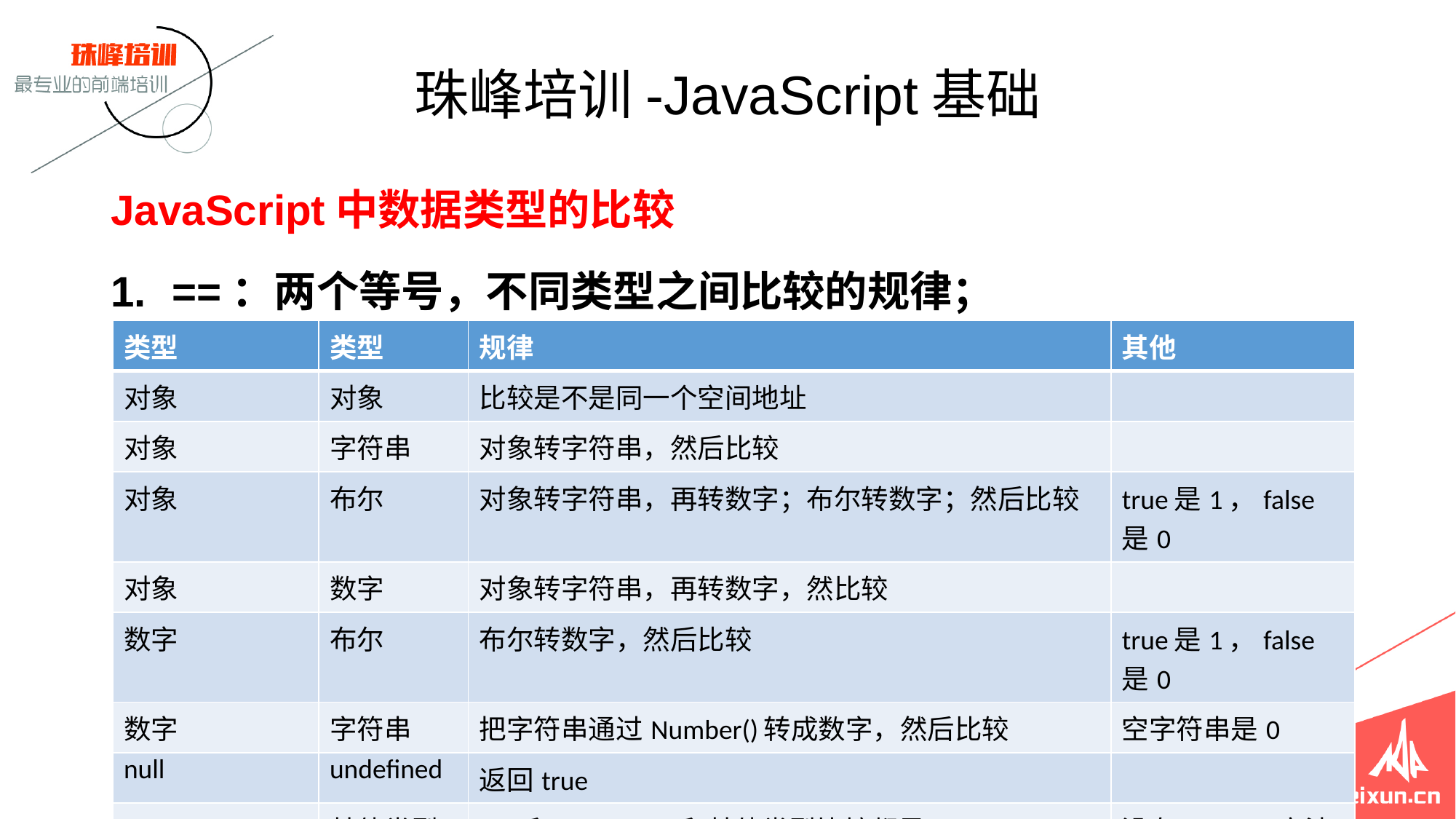

# 珠峰培训-JavaScript基础
JavaScript中数据类型的比较
==：两个等号，不同类型之间比较的规律；

| 类型 | 类型 | 规律 | 其他 |
| --- | --- | --- | --- |
| 对象 | 对象 | 比较是不是同一个空间地址 |  |
| 对象 | 字符串 | 对象转字符串，然后比较 |  |
| 对象 | 布尔 | 对象转字符串，再转数字；布尔转数字；然后比较 | true是1，false是0 |
| 对象 | 数字 | 对象转字符串，再转数字，然比较 |  |
| 数字 | 布尔 | 布尔转数字，然后比较 | true是1，false是0 |
| 数字 | 字符串 | 把字符串通过Number()转成数字，然后比较 | 空字符串是0 |
| null | undefined | 返回true |  |
| null、undefined | 其他类型 | null和undeifned和其他类型比较都是false | 没有toString方法 |